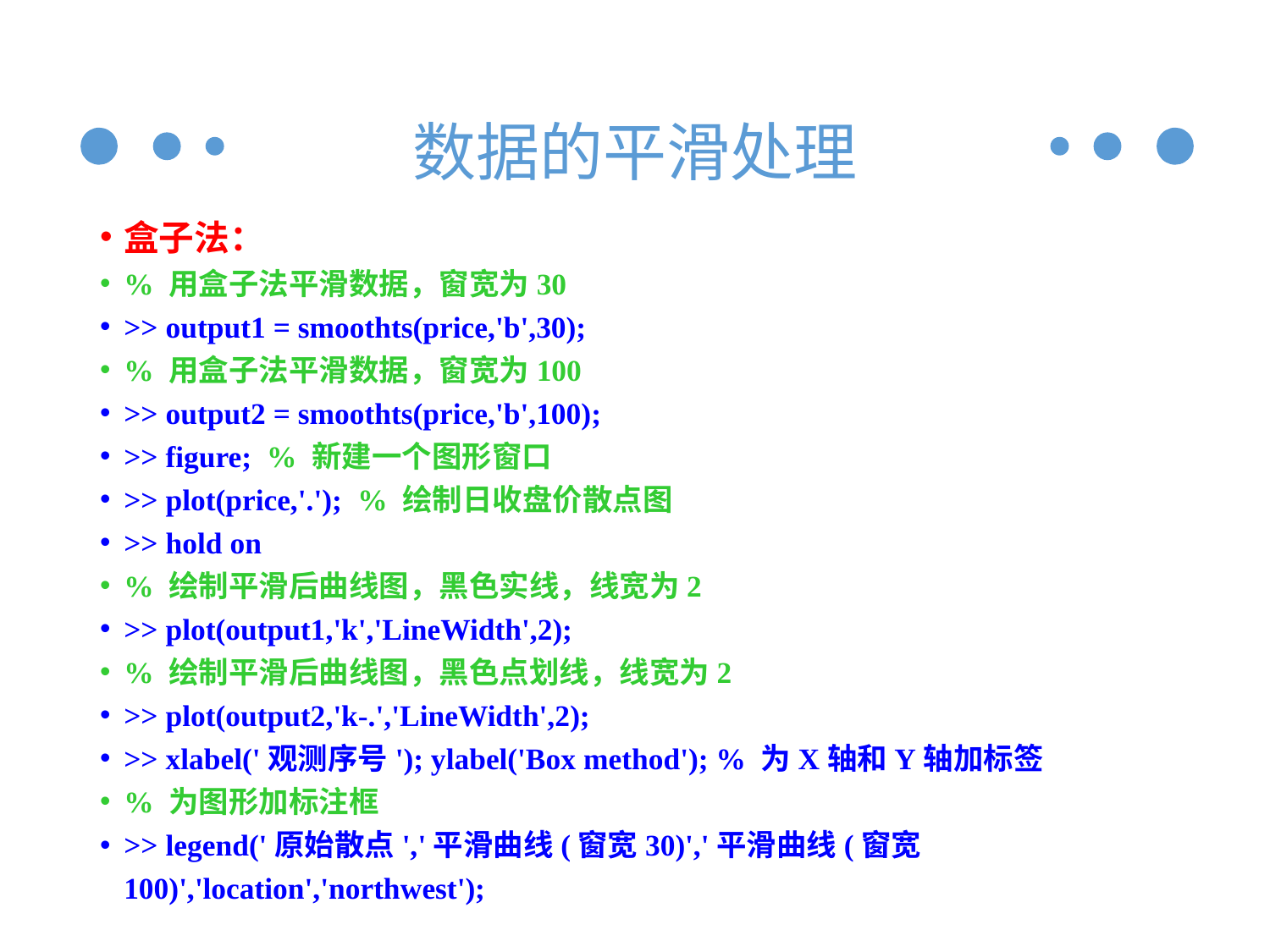

# 数据的平滑处理
盒子法：
% 用盒子法平滑数据，窗宽为30
>> output1 = smoothts(price,'b',30);
% 用盒子法平滑数据，窗宽为100
>> output2 = smoothts(price,'b',100);
>> figure;  % 新建一个图形窗口
>> plot(price,'.');  % 绘制日收盘价散点图
>> hold on
% 绘制平滑后曲线图，黑色实线，线宽为2
>> plot(output1,'k','LineWidth',2);
% 绘制平滑后曲线图，黑色点划线，线宽为2
>> plot(output2,'k-.','LineWidth',2);
>> xlabel('观测序号'); ylabel('Box method'); % 为X轴和Y轴加标签
% 为图形加标注框
>> legend('原始散点','平滑曲线(窗宽30)','平滑曲线(窗宽100)','location','northwest');